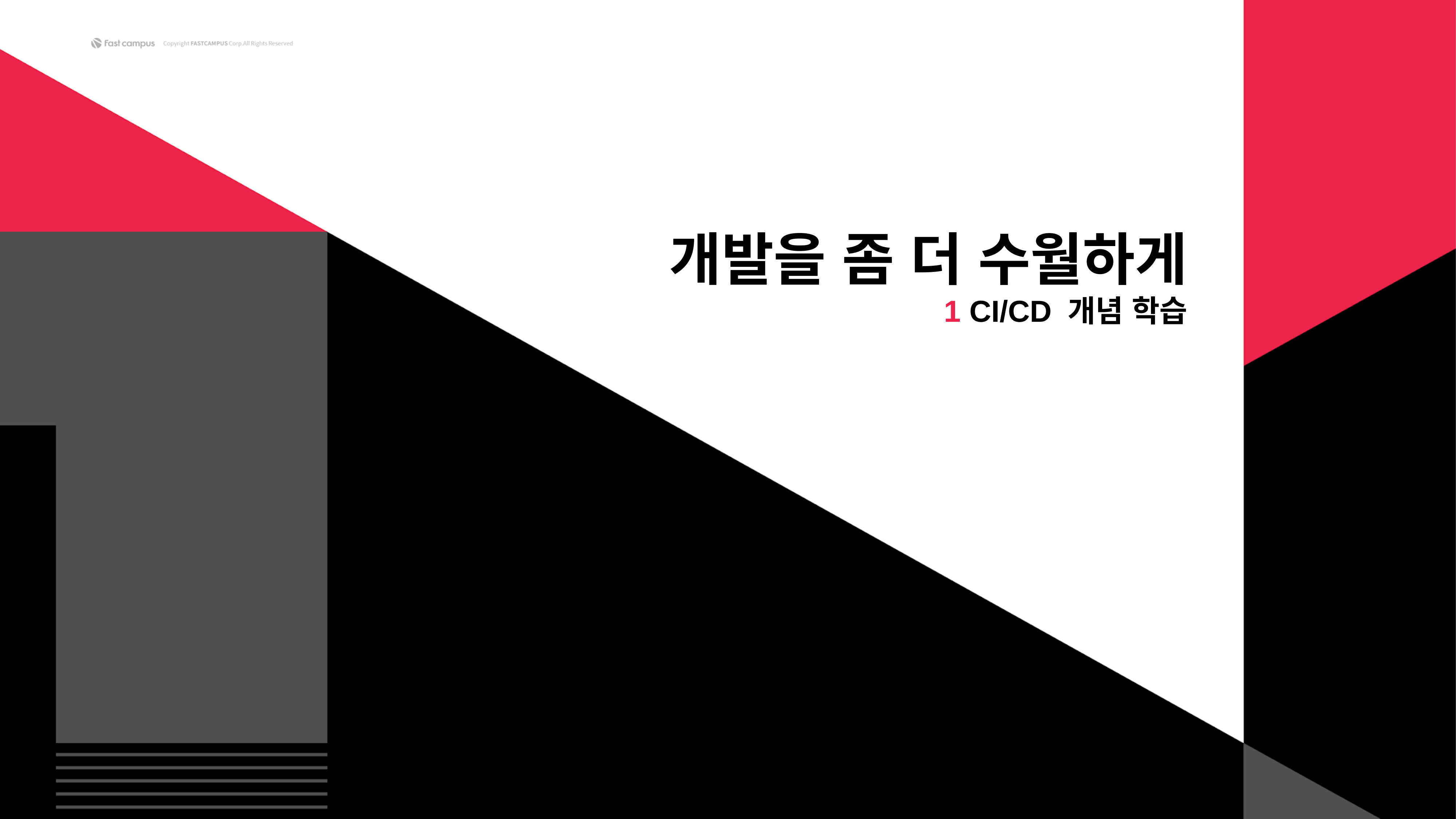

개발을 좀 더 수월하게
1 CI/CD 개념 학습